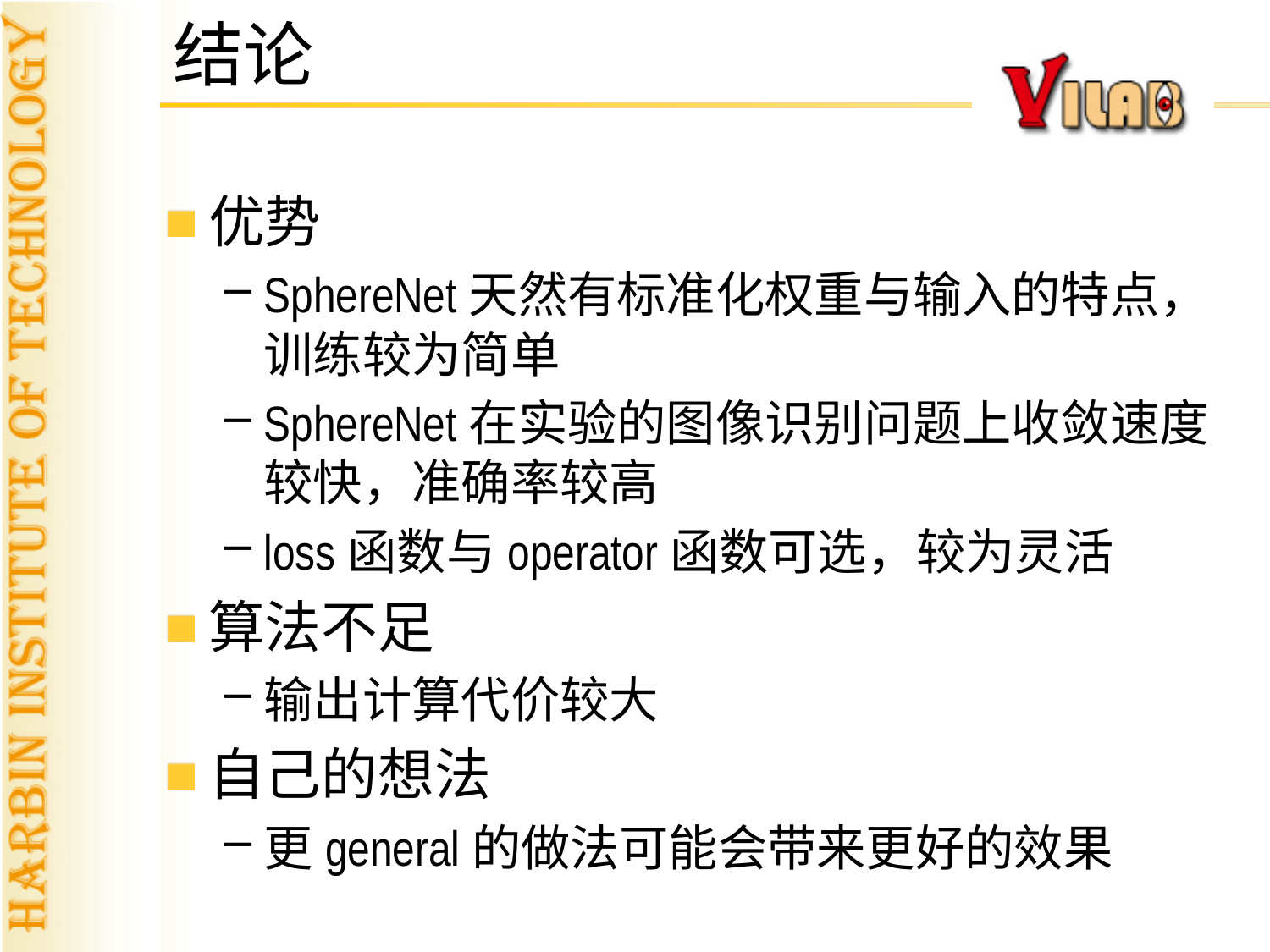

# 结论
优势
SphereNet天然有标准化权重与输入的特点，训练较为简单
SphereNet在实验的图像识别问题上收敛速度较快，准确率较高
loss函数与operator函数可选，较为灵活
算法不足
输出计算代价较大
自己的想法
更general的做法可能会带来更好的效果